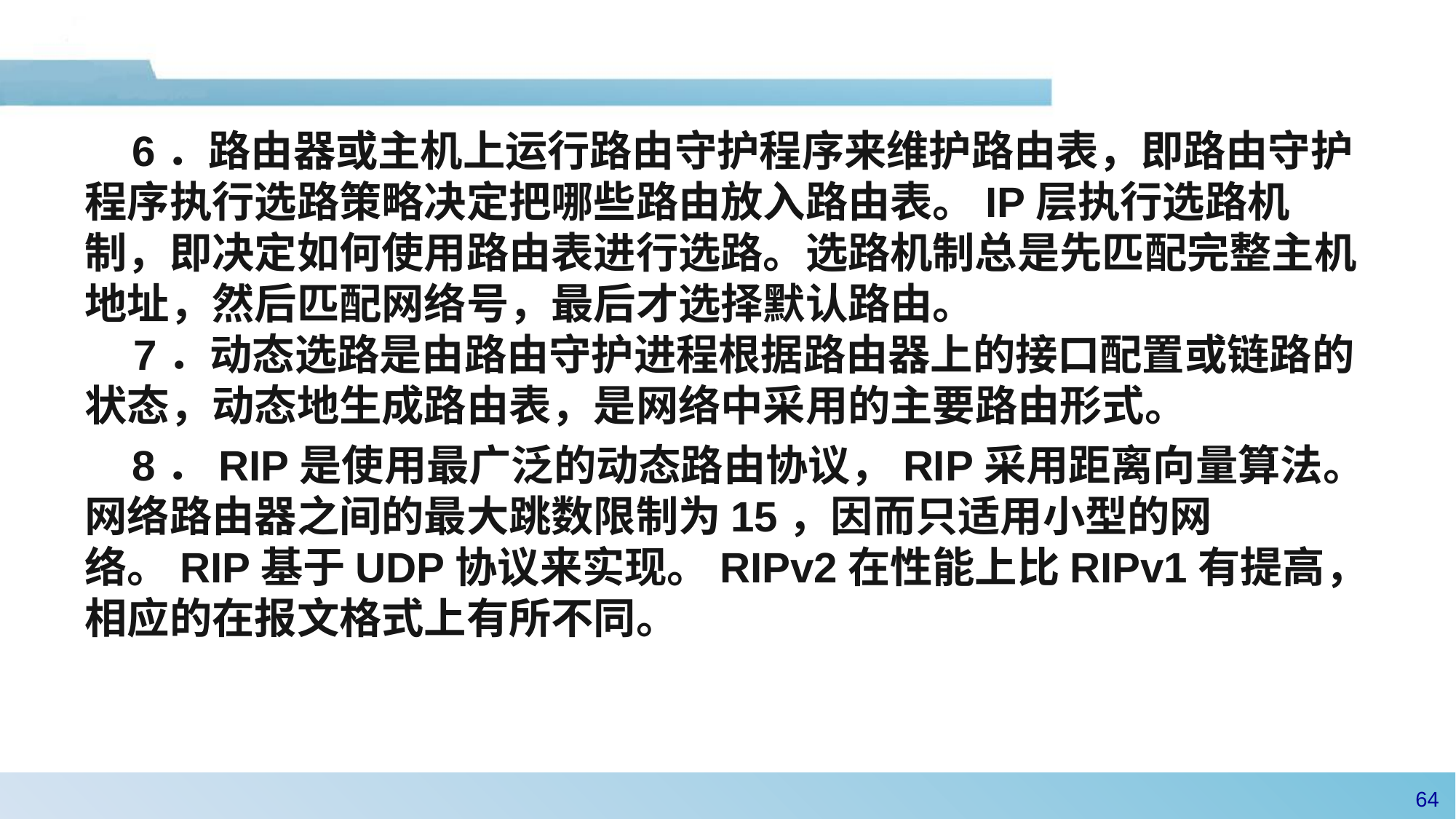

6．路由器或主机上运行路由守护程序来维护路由表，即路由守护程序执行选路策略决定把哪些路由放入路由表。IP层执行选路机制，即决定如何使用路由表进行选路。选路机制总是先匹配完整主机地址，然后匹配网络号，最后才选择默认路由。
    7．动态选路是由路由守护进程根据路由器上的接口配置或链路的状态，动态地生成路由表，是网络中采用的主要路由形式。
    8．RIP是使用最广泛的动态路由协议，RIP采用距离向量算法。网络路由器之间的最大跳数限制为15，因而只适用小型的网络。RIP基于UDP协议来实现。RIPv2在性能上比RIPv1有提高，相应的在报文格式上有所不同。
64